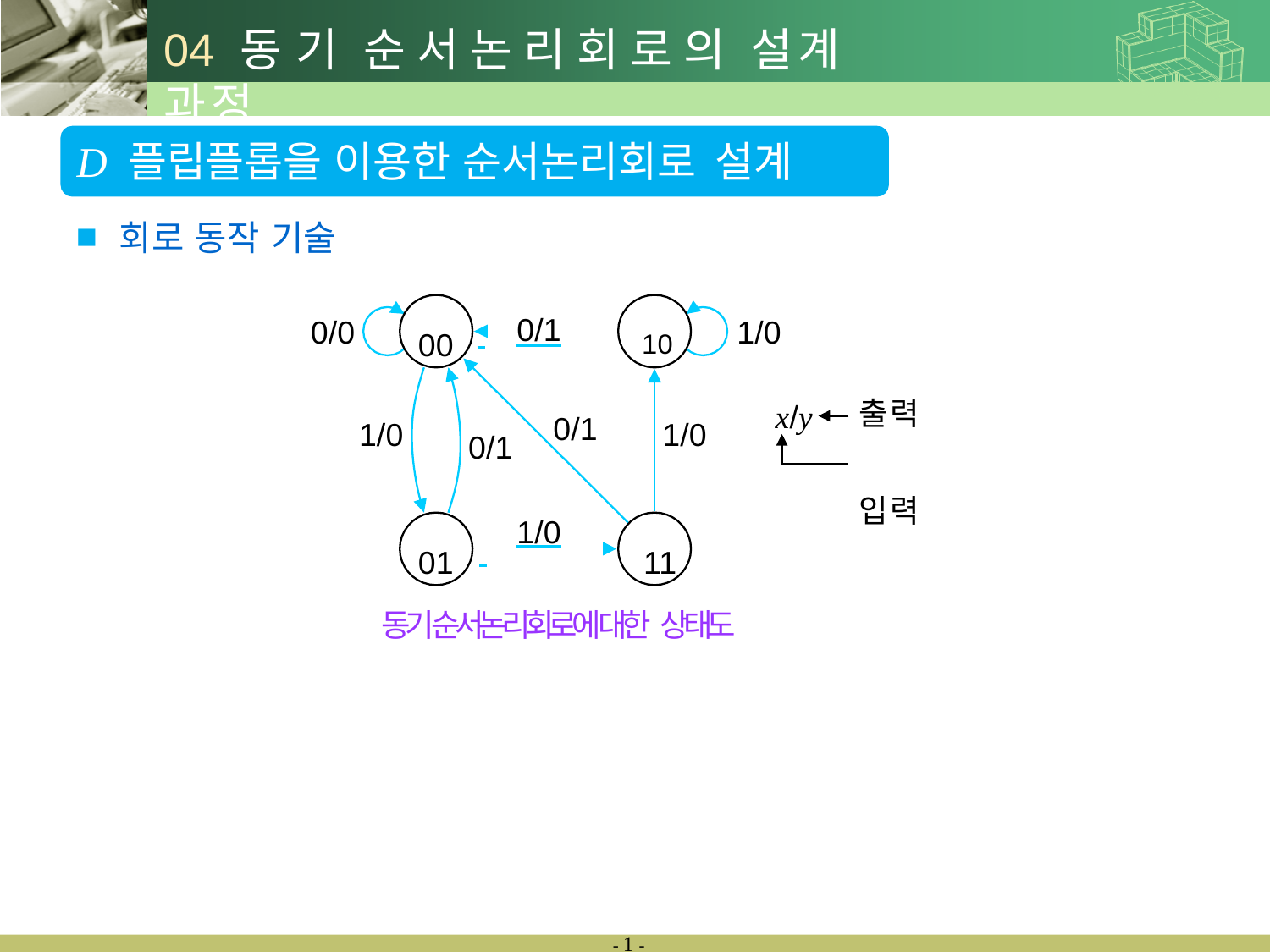

# 04	동기 순서논리회로의 설계 과정

D 플립플롭을 이용한 순서논리회로 설계
회로 동작 기술
0/1		10

00
0/0	1/0

출력  입력
x/y
0/1

1/0
1/0
0/1

1/0
01	 	11
동기 순서논리회로에 대한 상태도
- 1 -